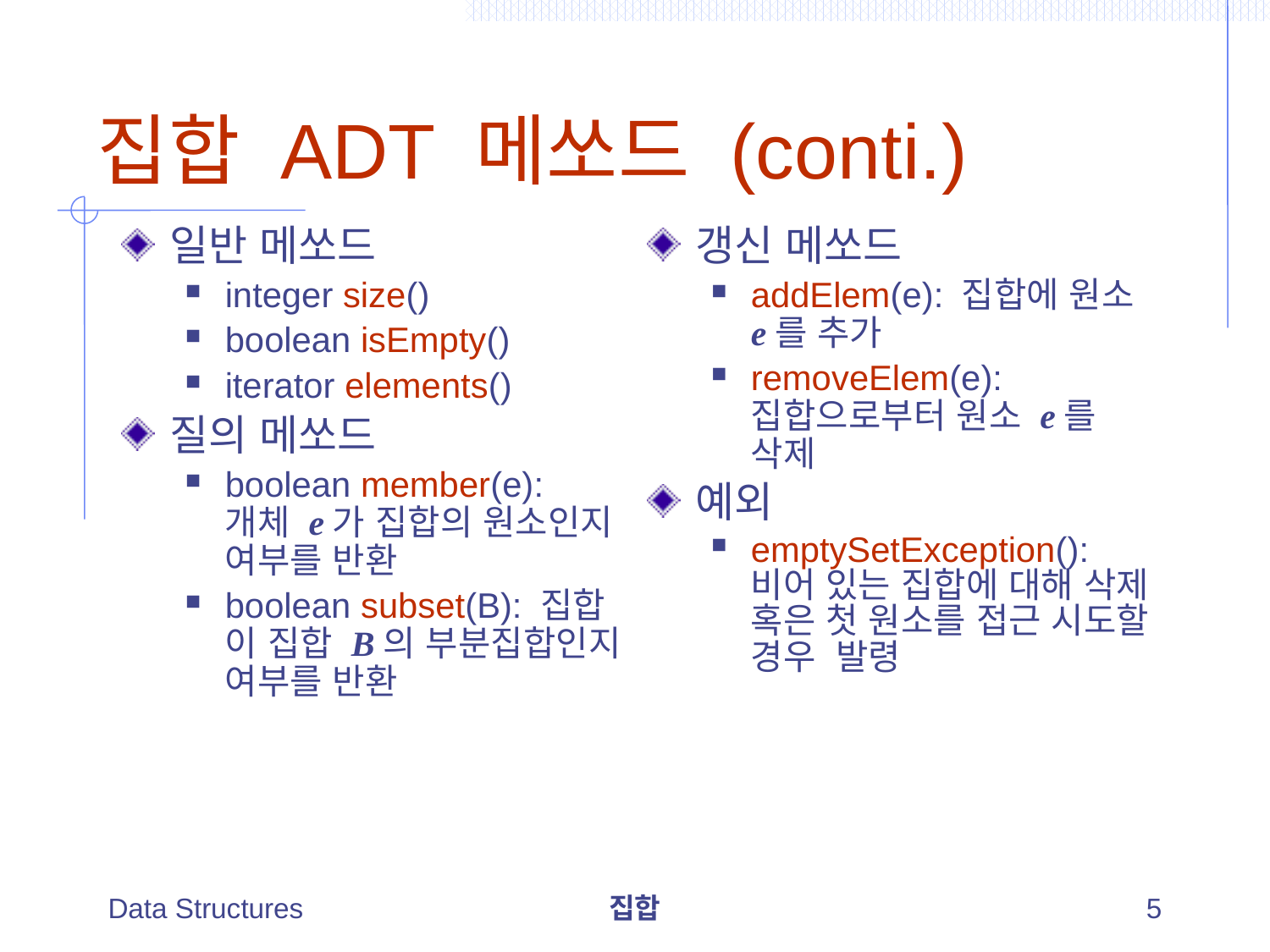

# 집합 ADT 메쏘드 (conti.)
일반 메쏘드
integer size()
boolean isEmpty()
iterator elements()
질의 메쏘드
boolean member(e): 개체 e가 집합의 원소인지 여부를 반환
boolean subset(B): 집합 이 집합 B의 부분집합인지 여부를 반환
갱신 메쏘드
addElem(e): 집합에 원소 e를 추가
removeElem(e): 집합으로부터 원소 e를 삭제
예외
emptySetException(): 비어 있는 집합에 대해 삭제 혹은 첫 원소를 접근 시도할 경우  발령
Data Structures
집합
5